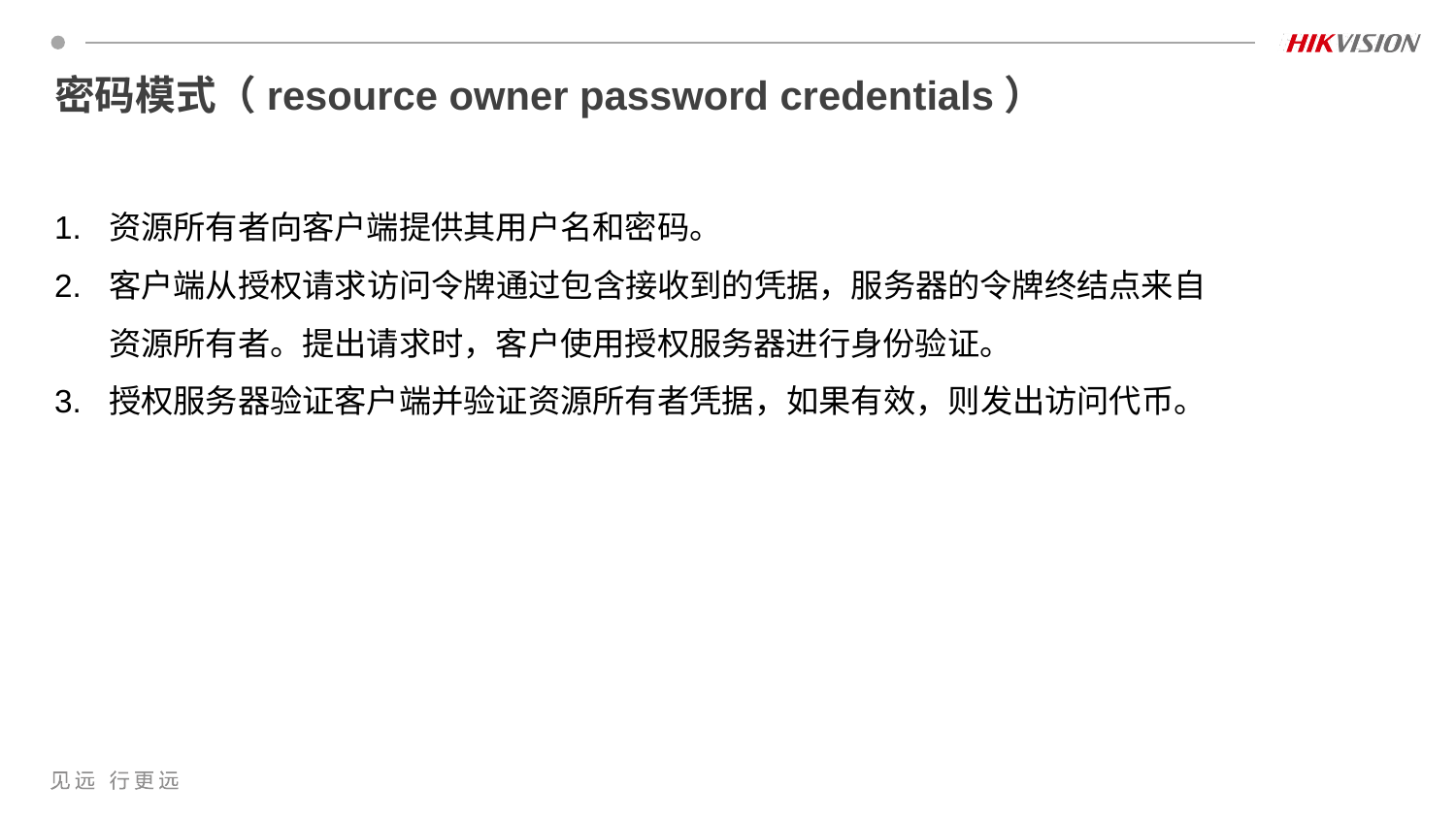

# 密码模式（resource owner password credentials）
资源所有者向客户端提供其用户名和密码。
客户端从授权请求访问令牌通过包含接收到的凭据，服务器的令牌终结点来自资源所有者。提出请求时，客户使用授权服务器进行身份验证。
授权服务器验证客户端并验证资源所有者凭据，如果有效，则发出访问代币。